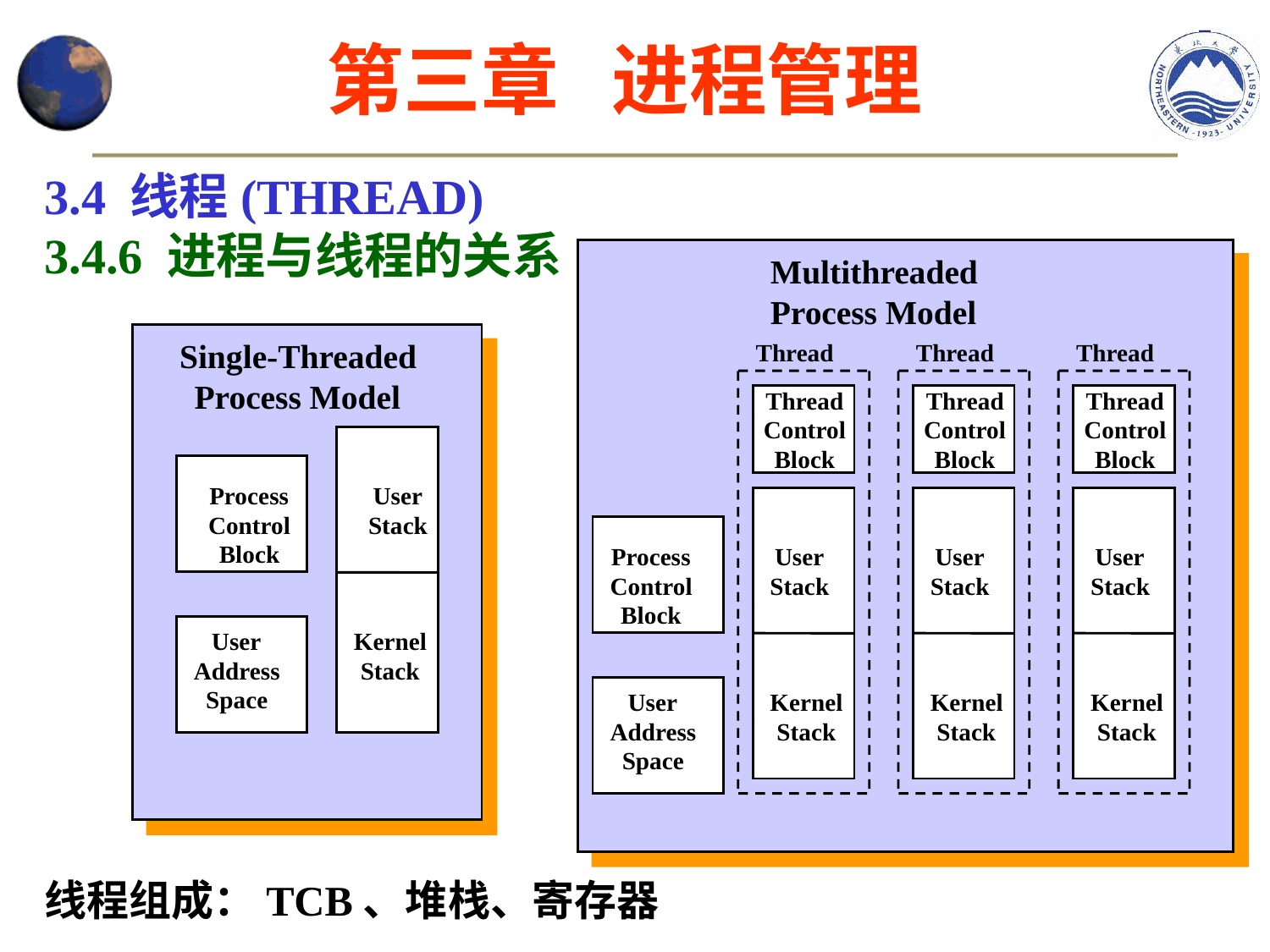

第三章   进程管理
3.4 线程(THREAD)
3.4.6 进程与线程的关系

Multithreaded

Process Model

Thread
Thread
Thread

Thread
Thread
Thread

Control
Control
Control

Block
Block
Block

Process
User
User
User

Control
Stack
Stack
Stack

Block

User
Kernel
Kernel
Kernel

Address
Stack
Stack
Stack

Space

Single-Threaded

Process Model

Process
User
Control
Stack
Block

User
Kernel
Address
Stack
Space
线程组成：TCB、堆栈、寄存器